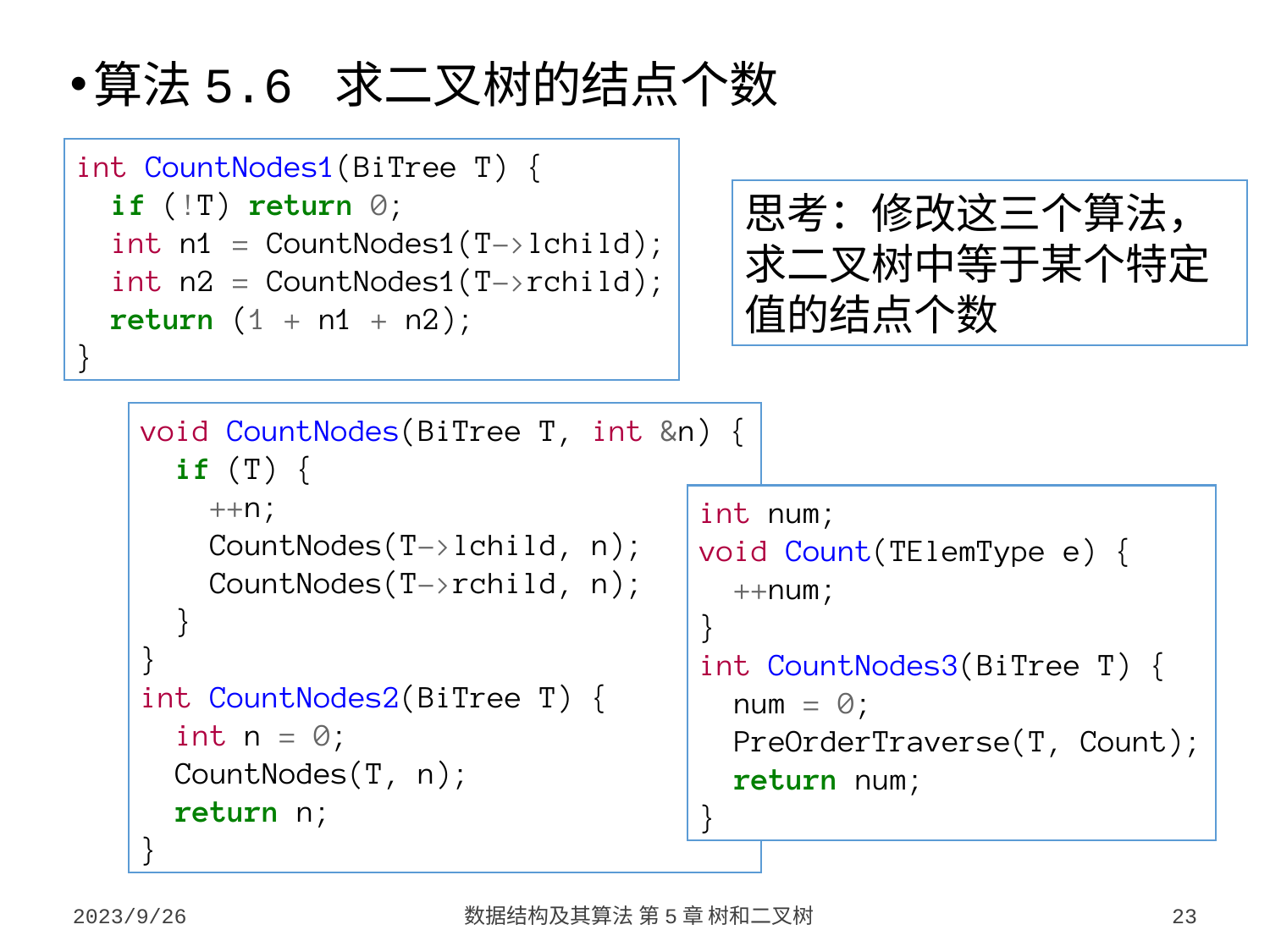

算法5.6 求二叉树的结点个数
int CountNodes1(BiTree T) {
  if (!T) return 0;
  int n1 = CountNodes1(T->lchild);
  int n2 = CountNodes1(T->rchild);
  return (1 + n1 + n2);
}
思考：修改这三个算法，求二叉树中等于某个特定值的结点个数
void CountNodes(BiTree T, int &n) {
  if (T) {
    ++n;
    CountNodes(T->lchild, n);
    CountNodes(T->rchild, n);
  }
}
int CountNodes2(BiTree T) {
  int n = 0;
  CountNodes(T, n);
  return n;
}
int num;
void Count(TElemType e) {
  ++num;
}
int CountNodes3(BiTree T) {
  num = 0;
  PreOrderTraverse(T, Count);
  return num;
}
2023/9/26
数据结构及其算法 第5章 树和二叉树
23